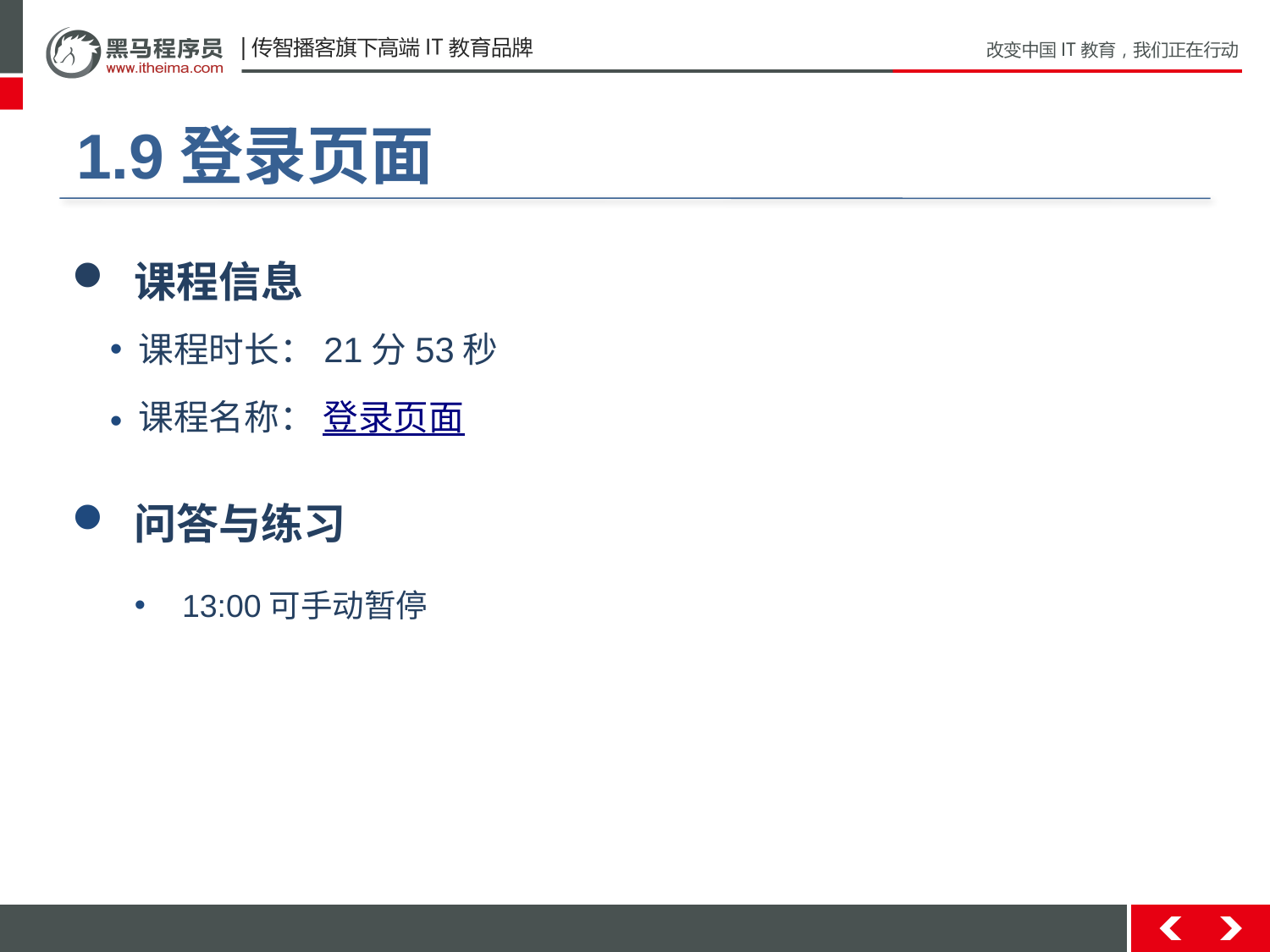

#
1.9登录页面
 课程信息
 课程时长：21分53秒
 课程名称： 登录页面
 问答与练习
13:00可手动暂停